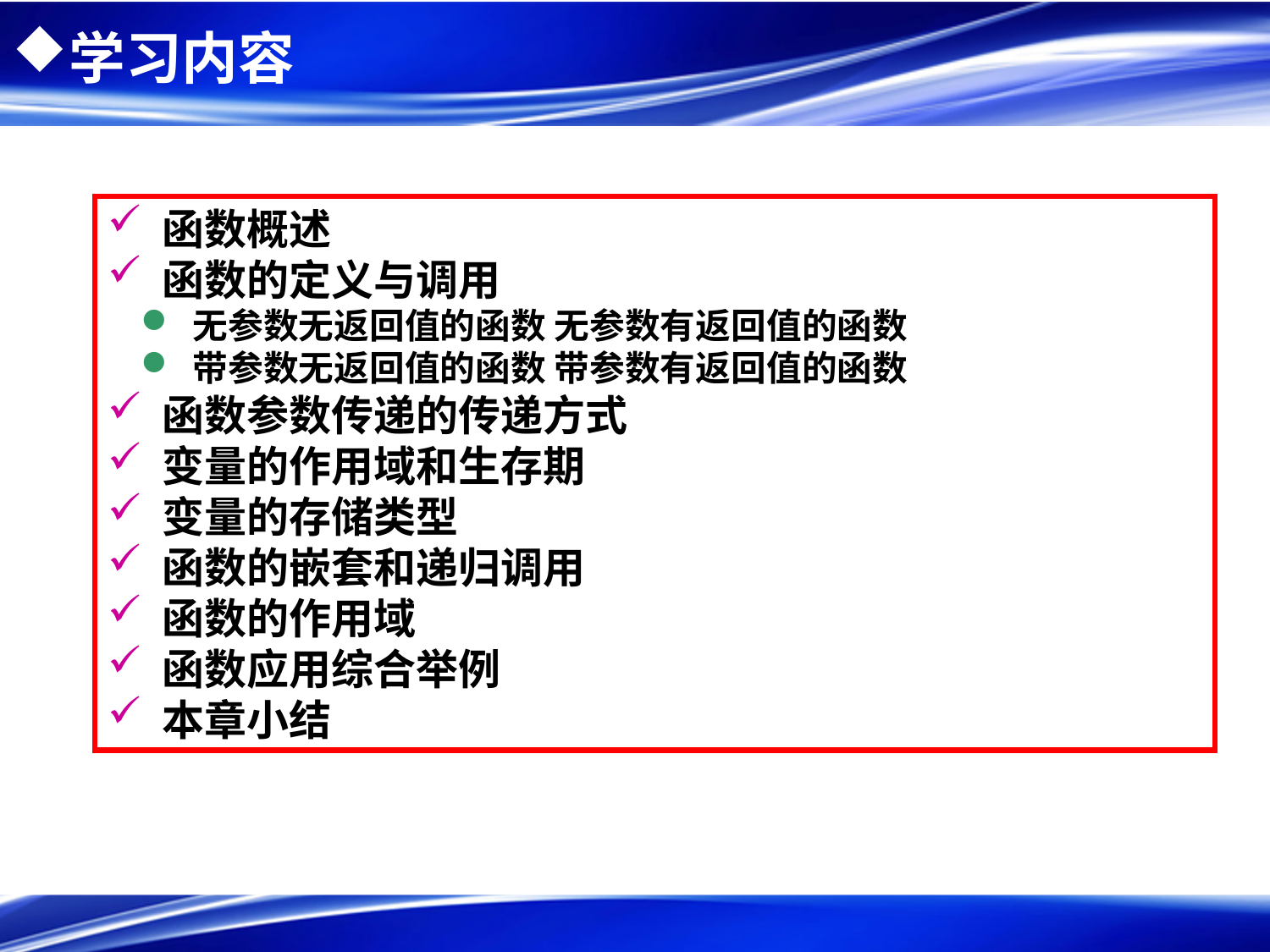

学习内容
 函数概述
 函数的定义与调用
 无参数无返回值的函数 无参数有返回值的函数
 带参数无返回值的函数 带参数有返回值的函数
 函数参数传递的传递方式
 变量的作用域和生存期
 变量的存储类型
 函数的嵌套和递归调用
 函数的作用域
 函数应用综合举例
 本章小结